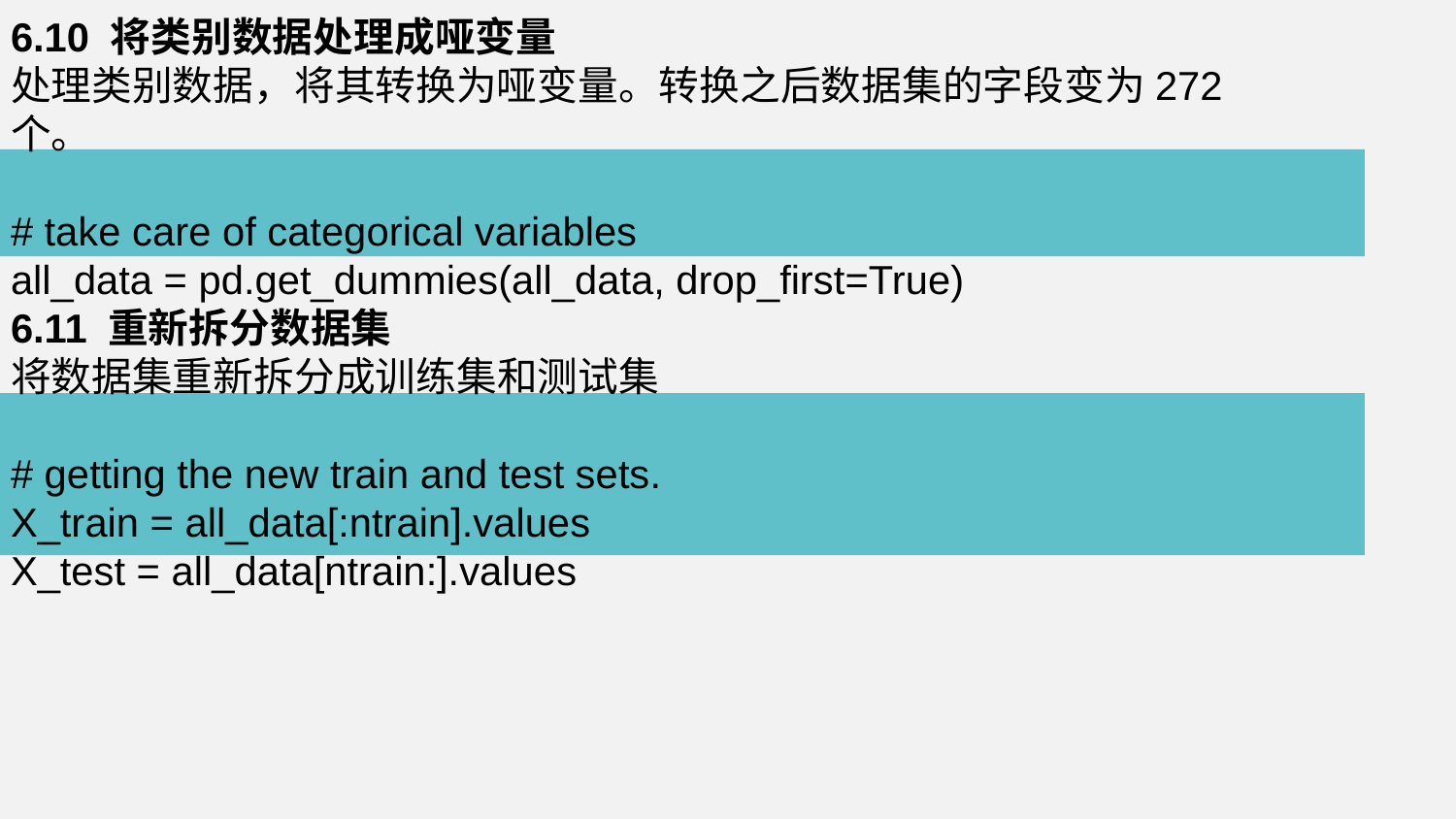

6.10 将类别数据处理成哑变量
处理类别数据，将其转换为哑变量。转换之后数据集的字段变为272个。

# take care of categorical variables
all_data = pd.get_dummies(all_data, drop_first=True)
6.11 重新拆分数据集
将数据集重新拆分成训练集和测试集

# getting the new train and test sets.
X_train = all_data[:ntrain].values
X_test = all_data[ntrain:].values